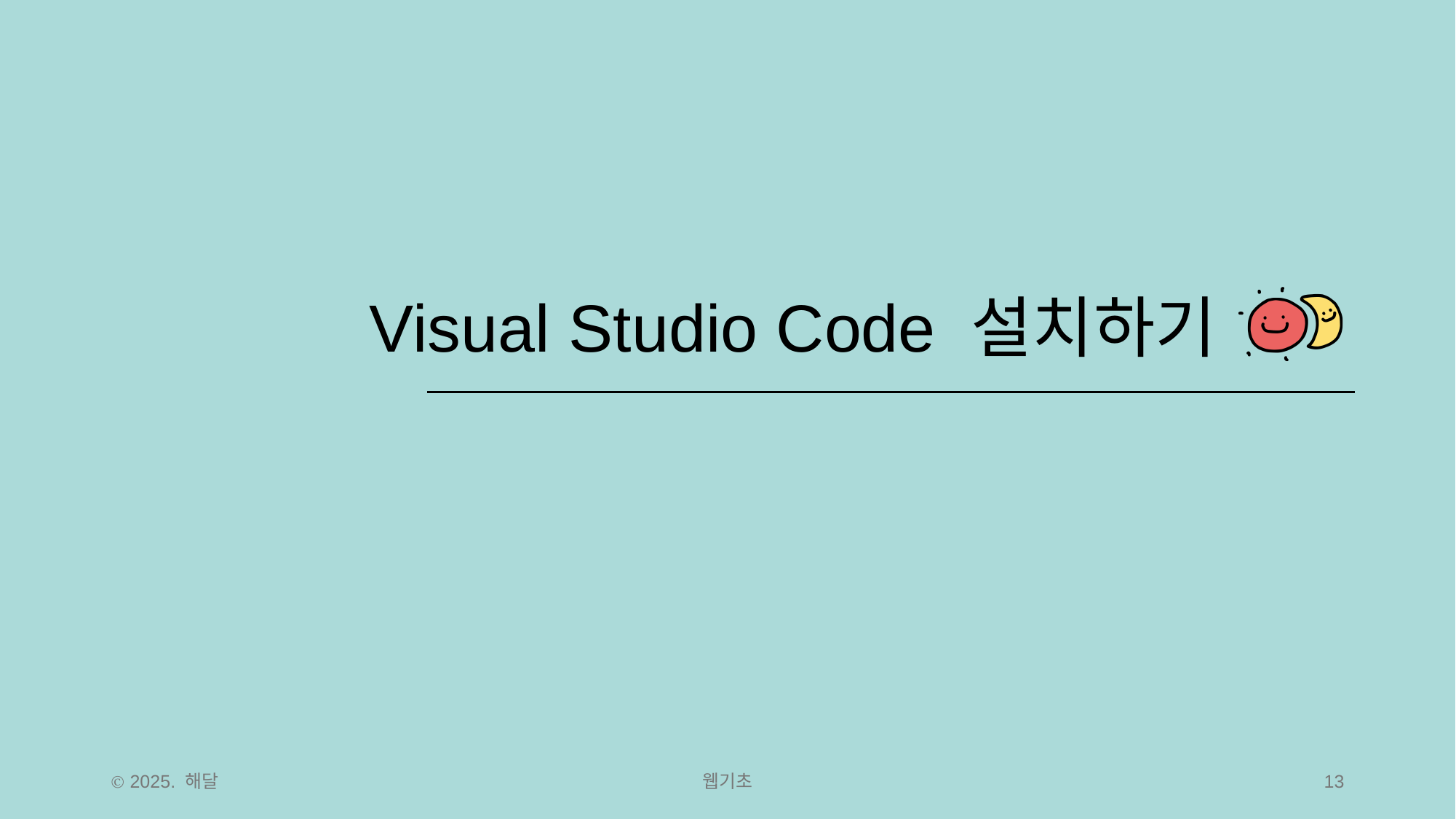

# Visual Studio Code 설치하기
Ⓒ 2025. 해달
웹기초
13